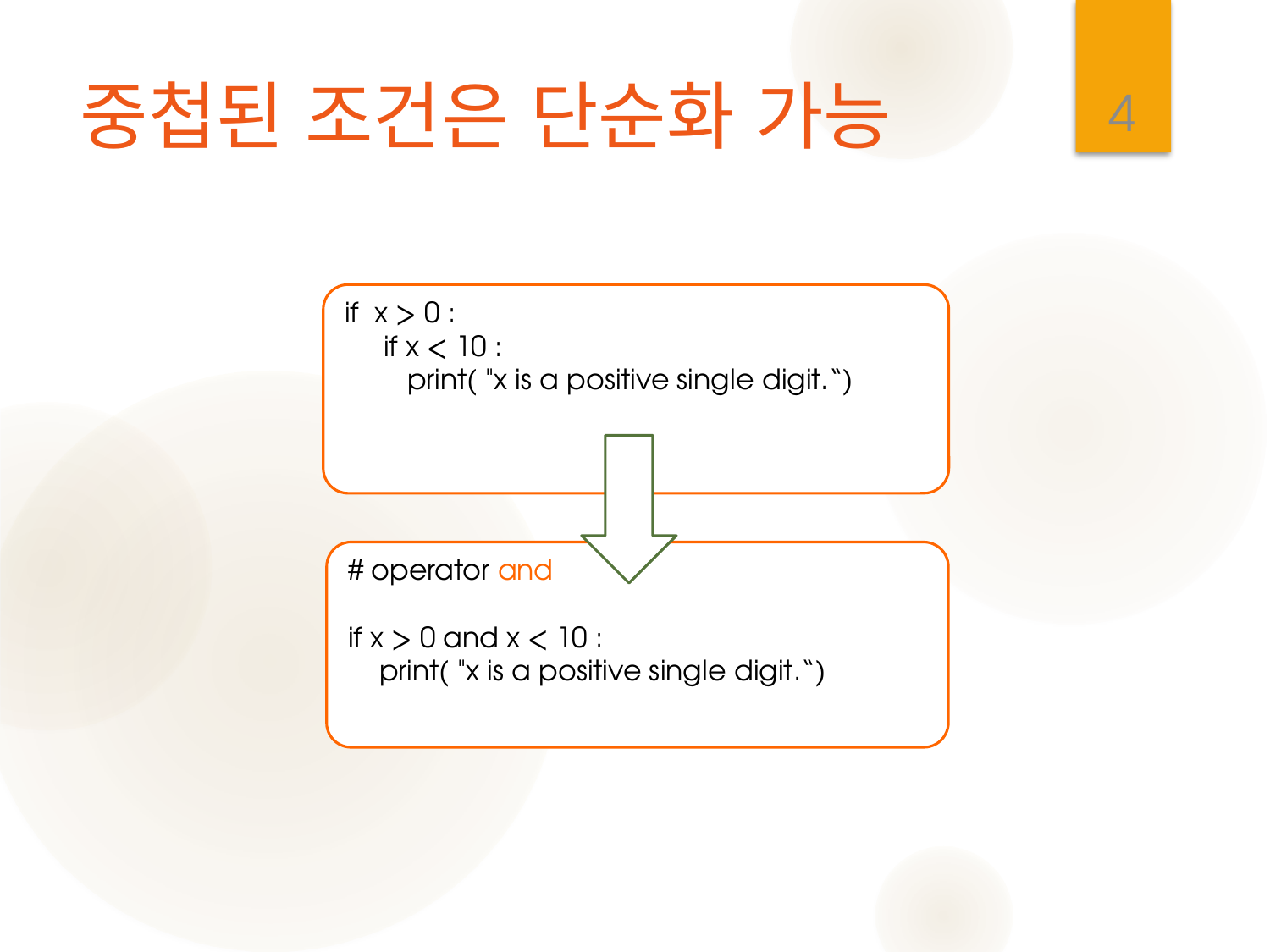

4
# 중첩된 조건은 단순화 가능

if  x > 0 :
     if x < 10 :
        print( "x is a positive single digit.“)

# operator and

if x > 0 and x < 10 :
    print( "x is a positive single digit.“)